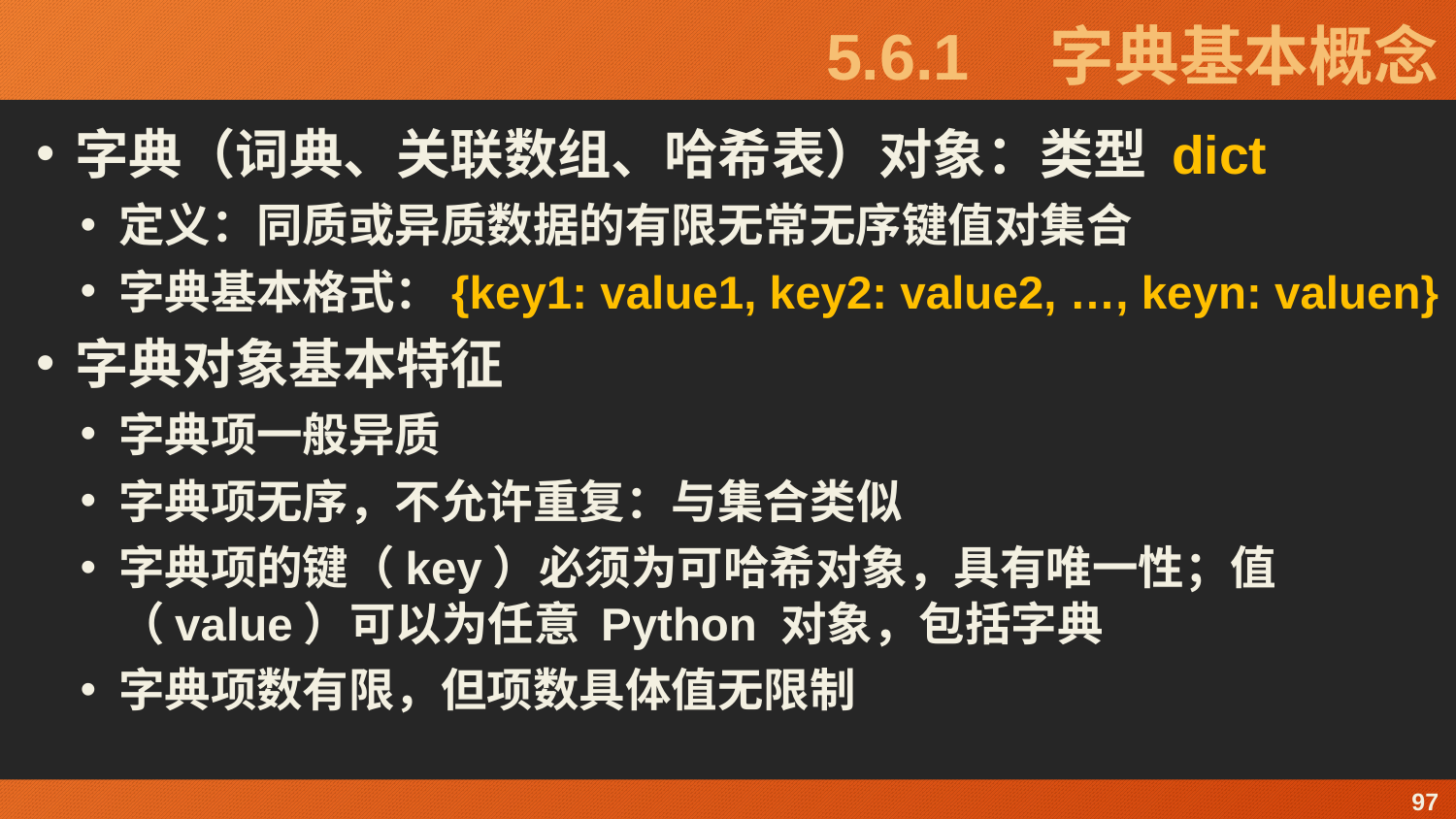

# 5.6.1　字典基本概念
字典（词典、关联数组、哈希表）对象：类型 dict
定义：同质或异质数据的有限无常无序键值对集合
字典基本格式：{key1: value1, key2: value2, …, keyn: valuen}
字典对象基本特征
字典项一般异质
字典项无序，不允许重复：与集合类似
字典项的键（key）必须为可哈希对象，具有唯一性；值（value）可以为任意 Python 对象，包括字典
字典项数有限，但项数具体值无限制
97